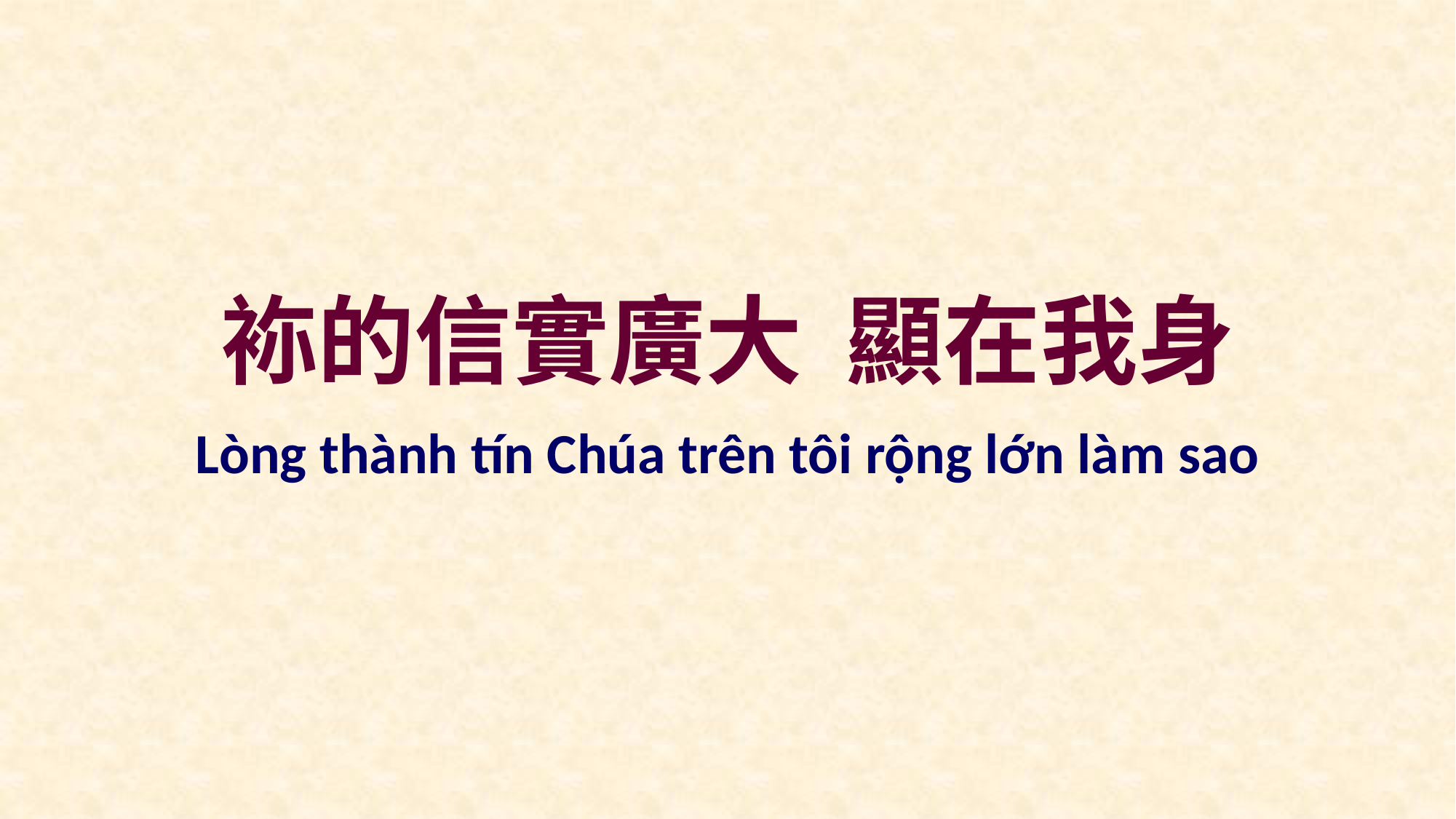

袮的信實廣大  顯在我身
Lòng thành tín Chúa trên tôi rộng lớn làm sao